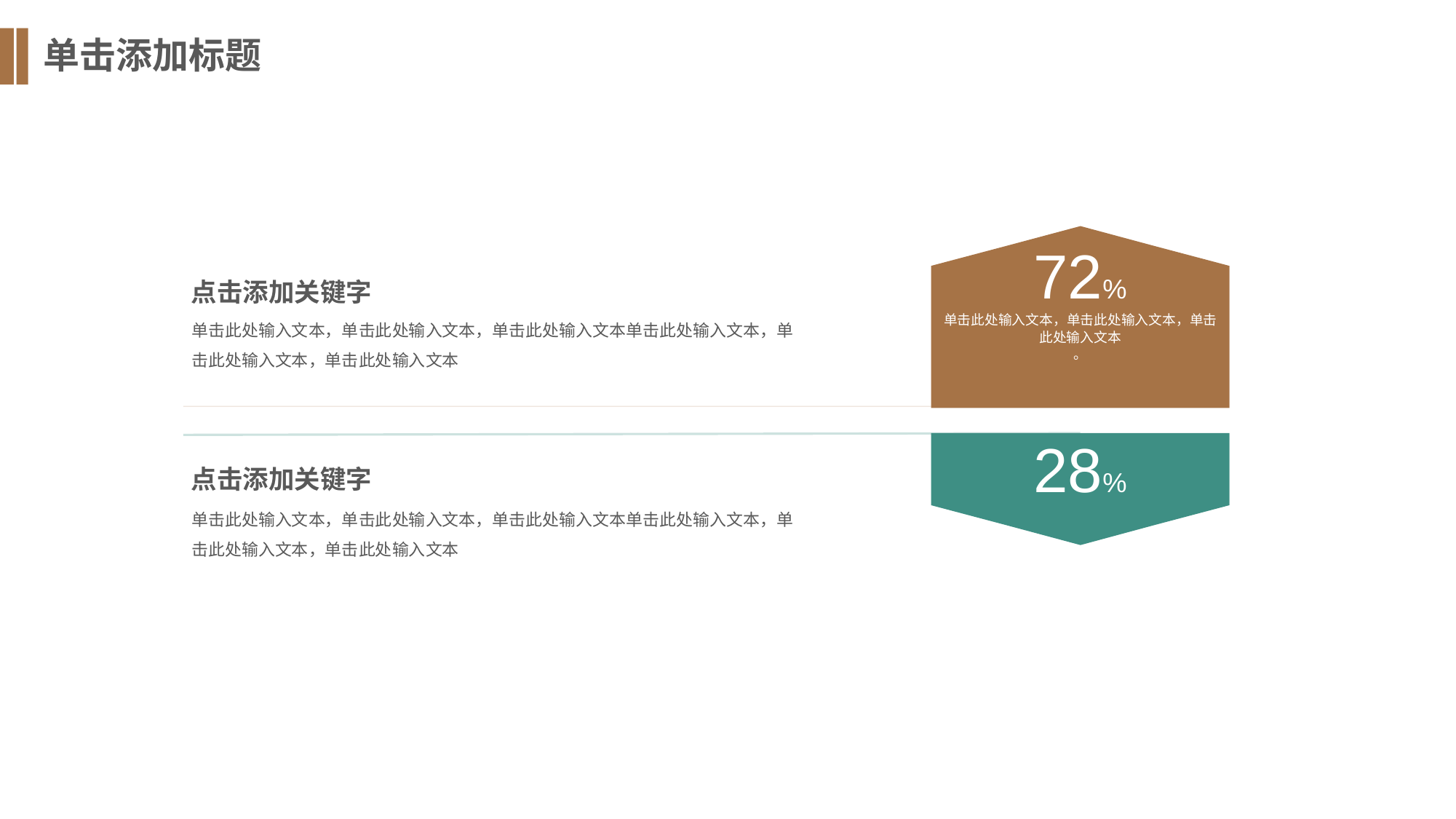

单击添加标题

72%
单击此处输入文本，单击此处输入文本，单击此处输入文本
。
点击添加关键字
单击此处输入文本，单击此处输入文本，单击此处输入文本单击此处输入文本，单击此处输入文本，单击此处输入文本
28%

点击添加关键字
单击此处输入文本，单击此处输入文本，单击此处输入文本单击此处输入文本，单击此处输入文本，单击此处输入文本